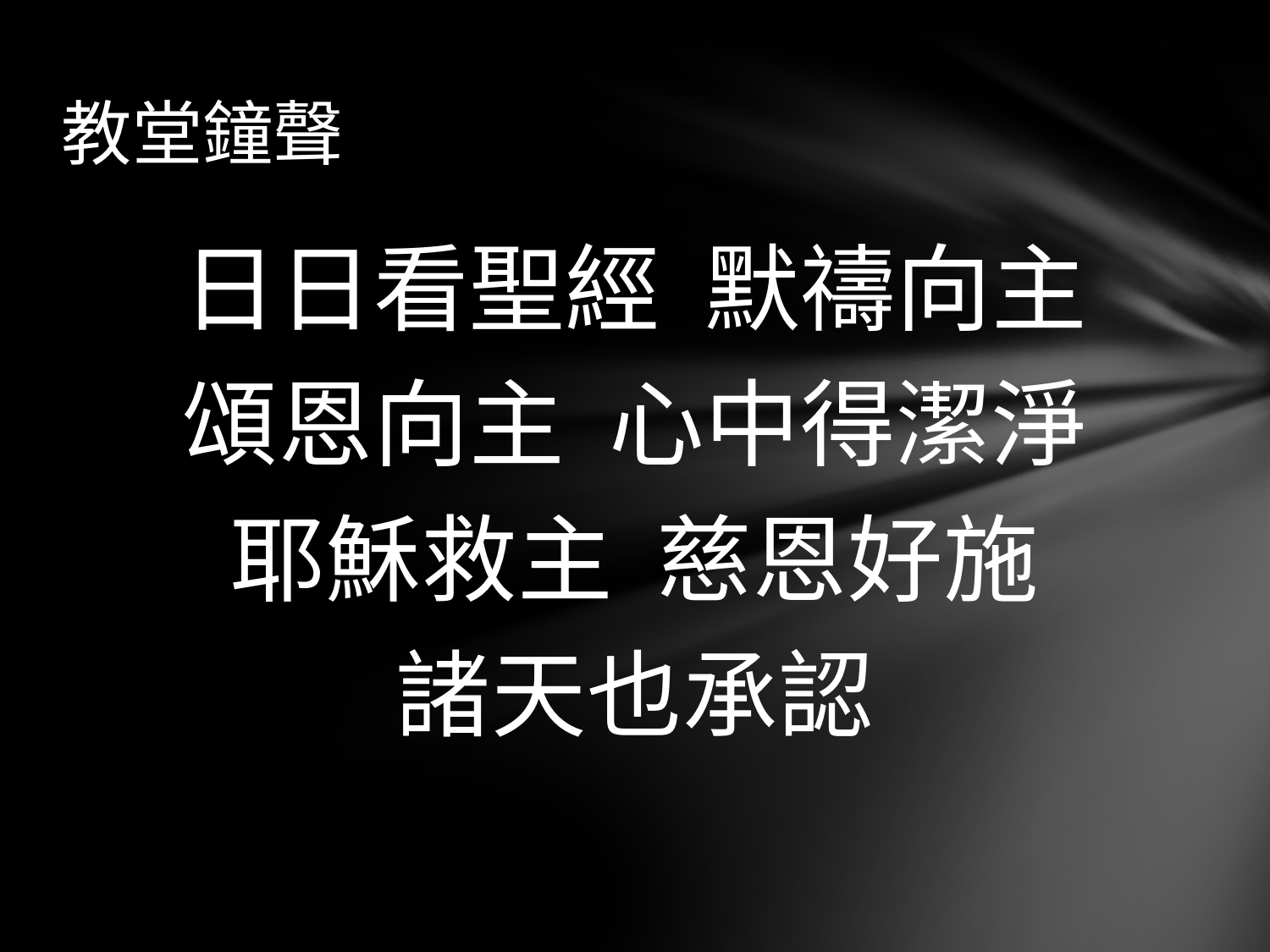

# 教堂鐘聲
日日看聖經  默禱向主
頌恩向主  心中得潔淨
耶穌救主  慈恩好施
諸天也承認